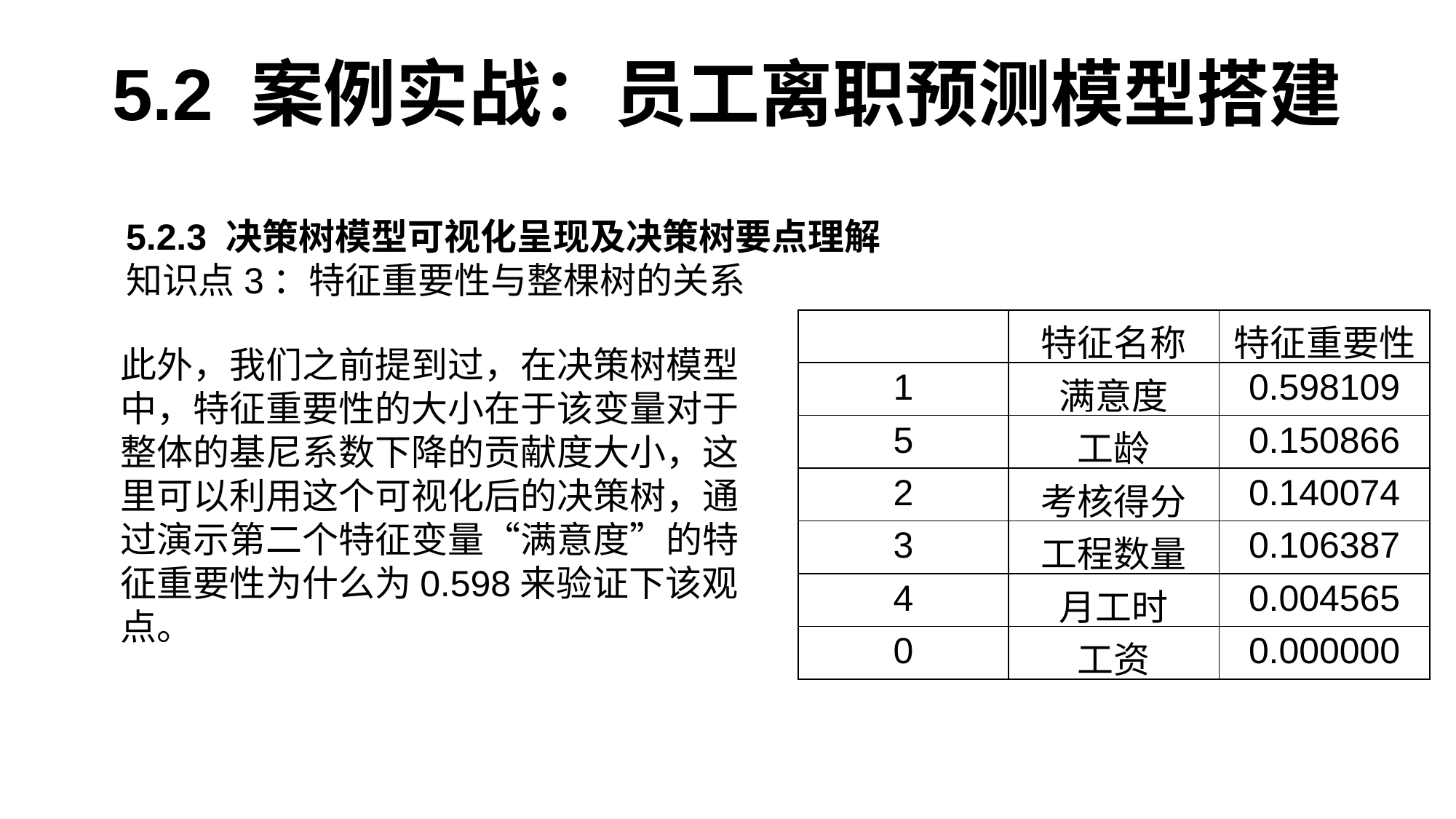

5.2 案例实战：员工离职预测模型搭建
5.2.3 决策树模型可视化呈现及决策树要点理解
知识点3：特征重要性与整棵树的关系

|  | 特征名称 | 特征重要性 |
| --- | --- | --- |
| 1 | 满意度 | 0.598109 |
| 5 | 工龄 | 0.150866 |
| 2 | 考核得分 | 0.140074 |
| 3 | 工程数量 | 0.106387 |
| 4 | 月工时 | 0.004565 |
| 0 | 工资 | 0.000000 |
此外，我们之前提到过，在决策树模型中，特征重要性的大小在于该变量对于整体的基尼系数下降的贡献度大小，这里可以利用这个可视化后的决策树，通过演示第二个特征变量“满意度”的特征重要性为什么为0.598来验证下该观点。